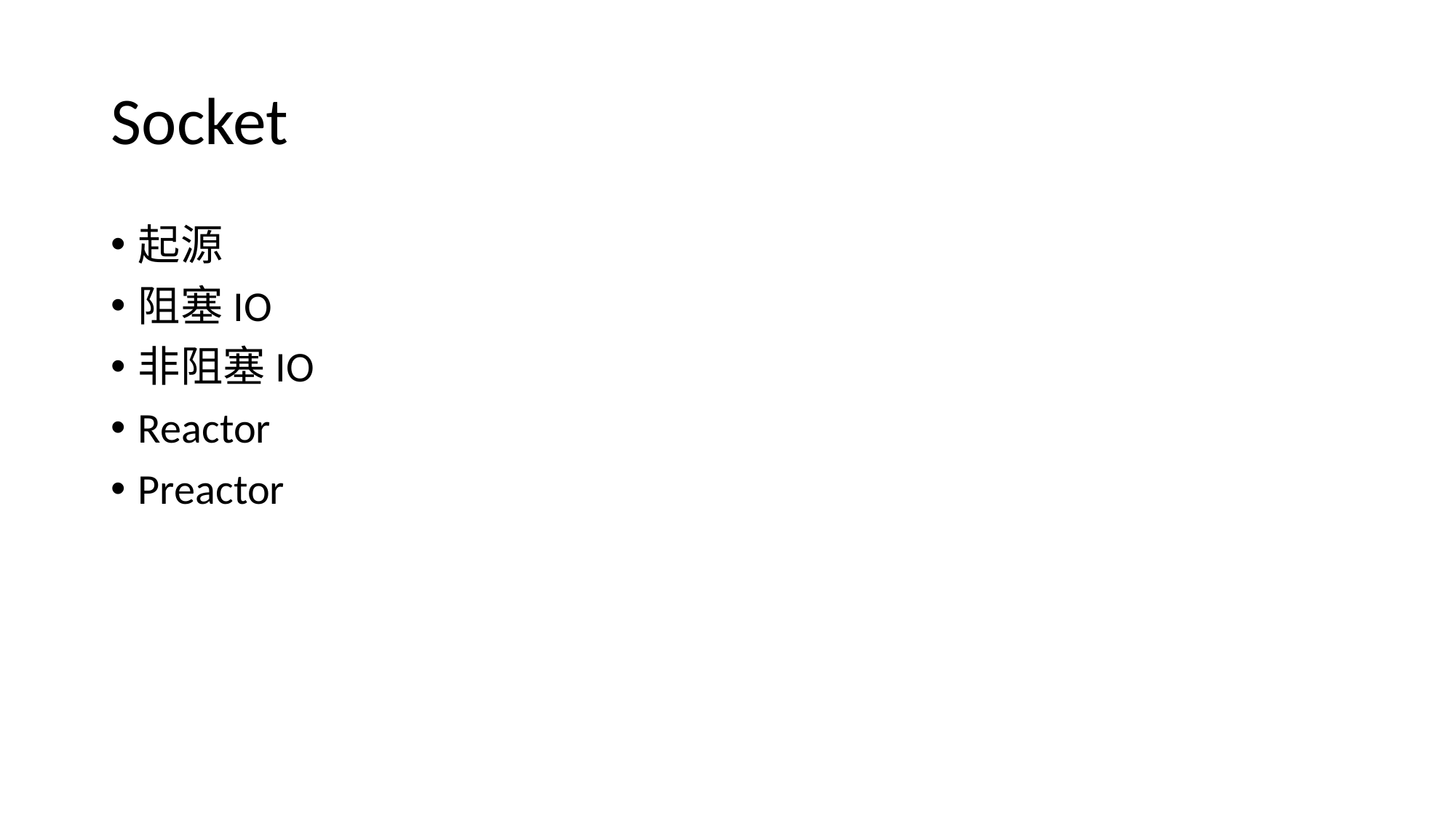

# Socket
起源
阻塞IO
非阻塞IO
Reactor
Preactor